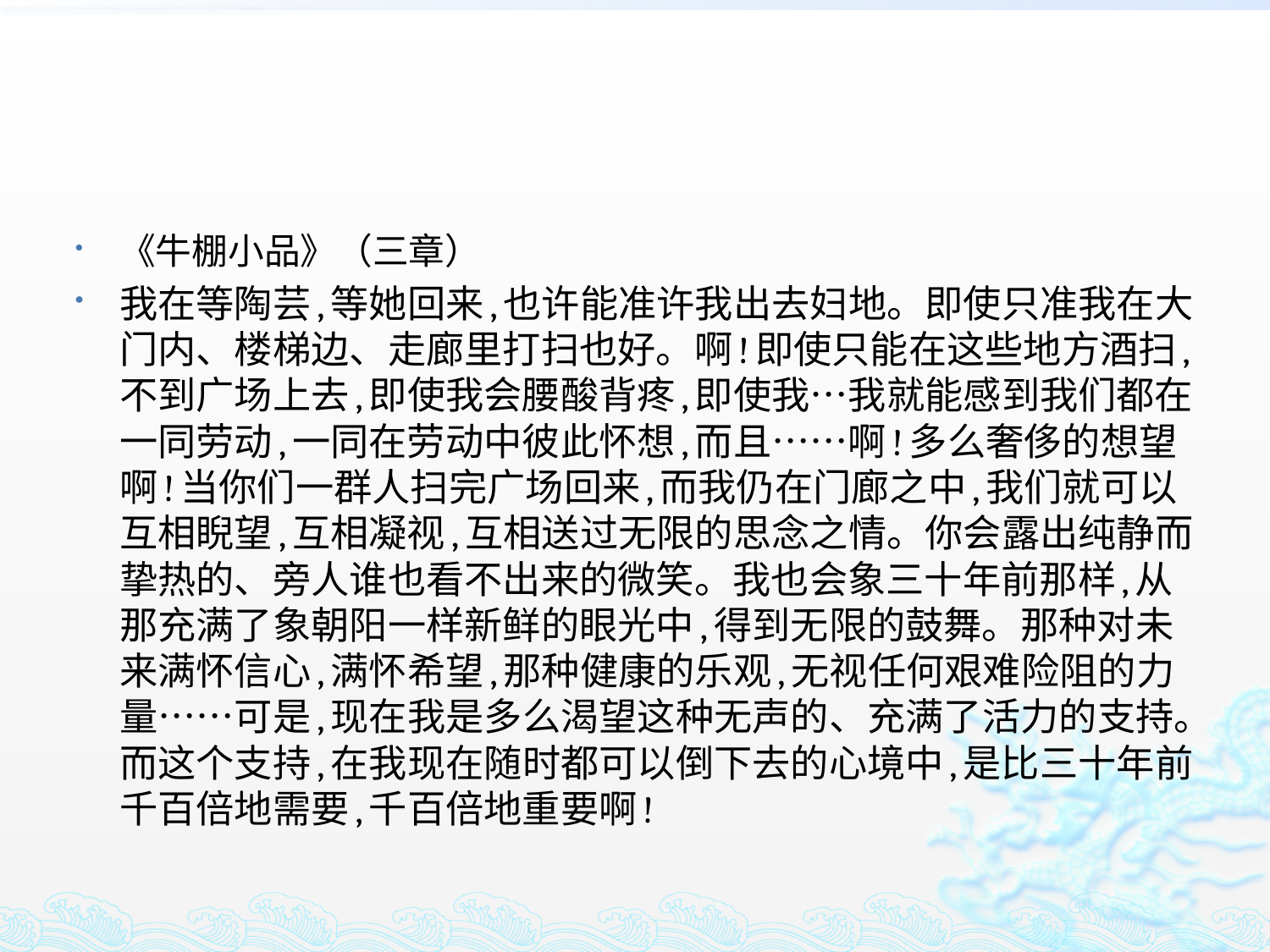

#
《牛棚小品》（三章）
我在等陶芸,等她回来,也许能准许我出去妇地。即使只准我在大门内、楼梯边、走廊里打扫也好。啊!即使只能在这些地方酒扫,不到广场上去,即使我会腰酸背疼,即使我…我就能感到我们都在一同劳动,一同在劳动中彼此怀想,而且……啊!多么奢侈的想望啊!当你们一群人扫完广场回来,而我仍在门廊之中,我们就可以互相睨望,互相凝视,互相送过无限的思念之情。你会露出纯静而挚热的、旁人谁也看不出来的微笑。我也会象三十年前那样,从那充满了象朝阳一样新鲜的眼光中,得到无限的鼓舞。那种对未来满怀信心,满怀希望,那种健康的乐观,无视任何艰难险阻的力量……可是,现在我是多么渴望这种无声的、充满了活力的支持。而这个支持,在我现在随时都可以倒下去的心境中,是比三十年前千百倍地需要,千百倍地重要啊!